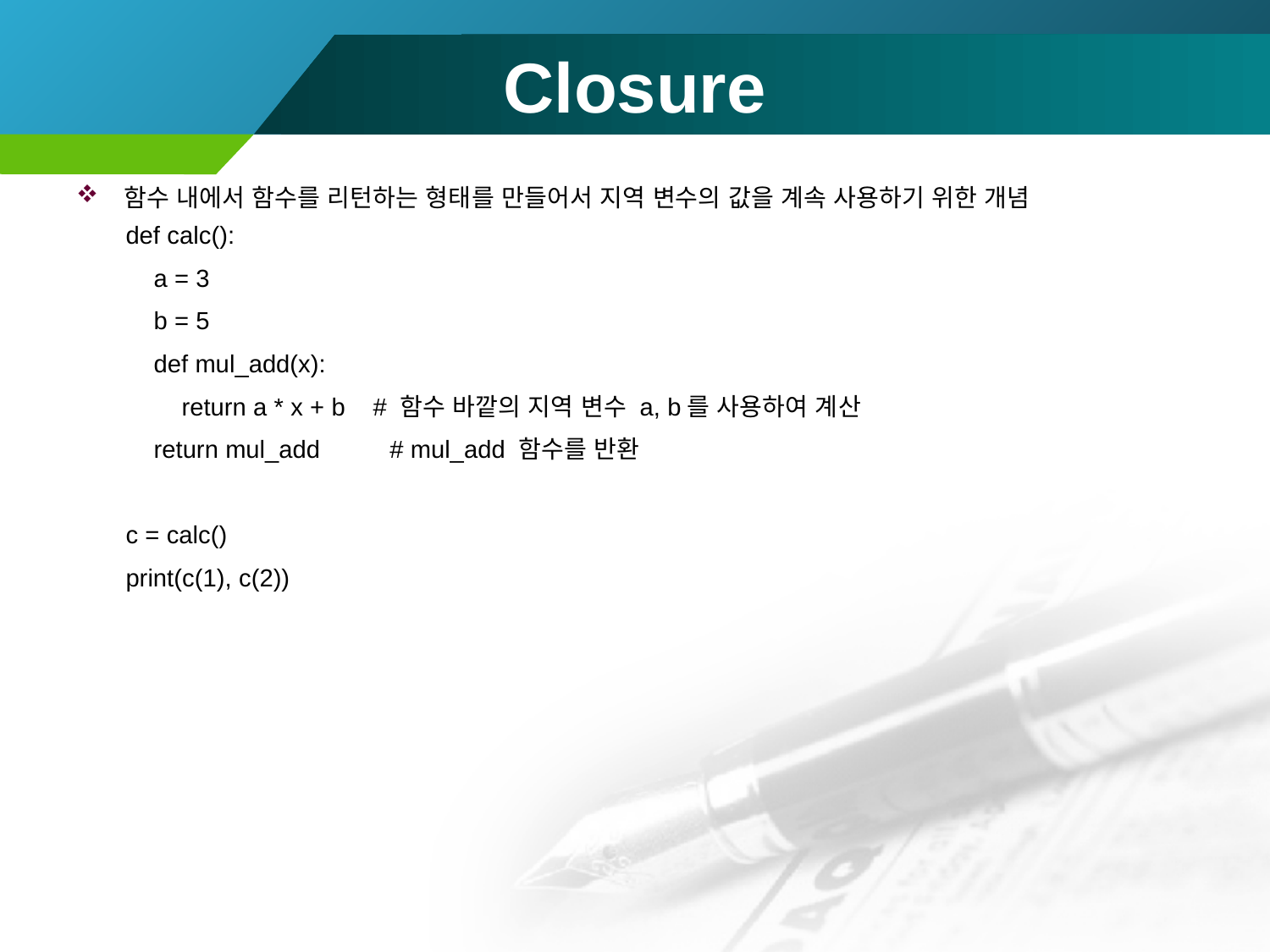

# Closure
함수 내에서 함수를 리턴하는 형태를 만들어서 지역 변수의 값을 계속 사용하기 위한 개념
def calc():
    a = 3
    b = 5
    def mul_add(x):
        return a * x + b    # 함수 바깥의 지역 변수 a, b를 사용하여 계산
    return mul_add          # mul_add 함수를 반환

c = calc()
print(c(1), c(2))